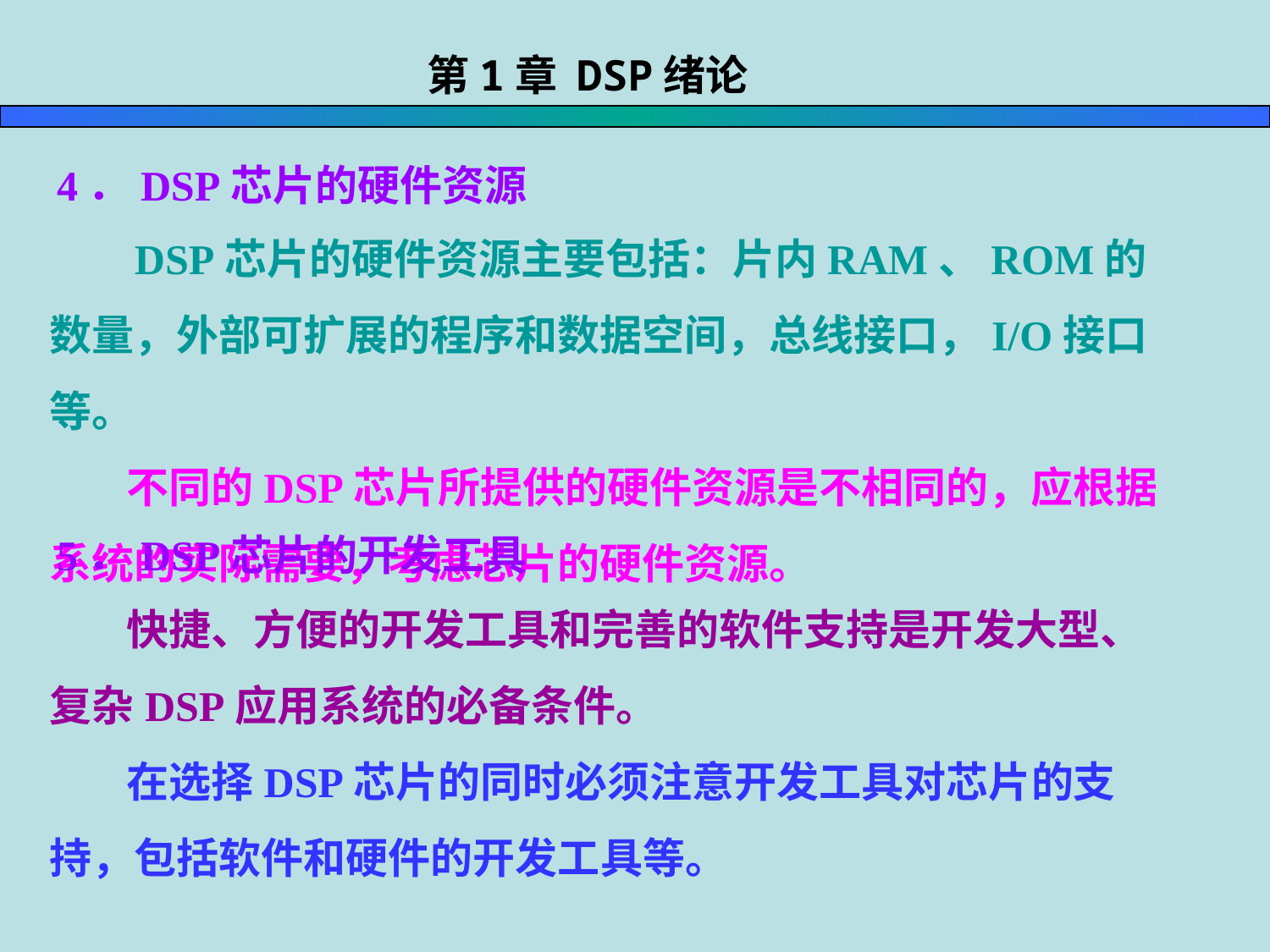

第1章 DSP绪论

   4．DSP芯片的硬件资源
        DSP芯片的硬件资源主要包括：片内RAM、ROM的数量，外部可扩展的程序和数据空间，总线接口，I/O接口等。
       不同的DSP芯片所提供的硬件资源是不相同的，应根据系统的实际需要，考虑芯片的硬件资源。
   5．DSP芯片的开发工具
       快捷、方便的开发工具和完善的软件支持是开发大型、复杂DSP应用系统的必备条件。
       在选择DSP芯片的同时必须注意开发工具对芯片的支持，包括软件和硬件的开发工具等。
44